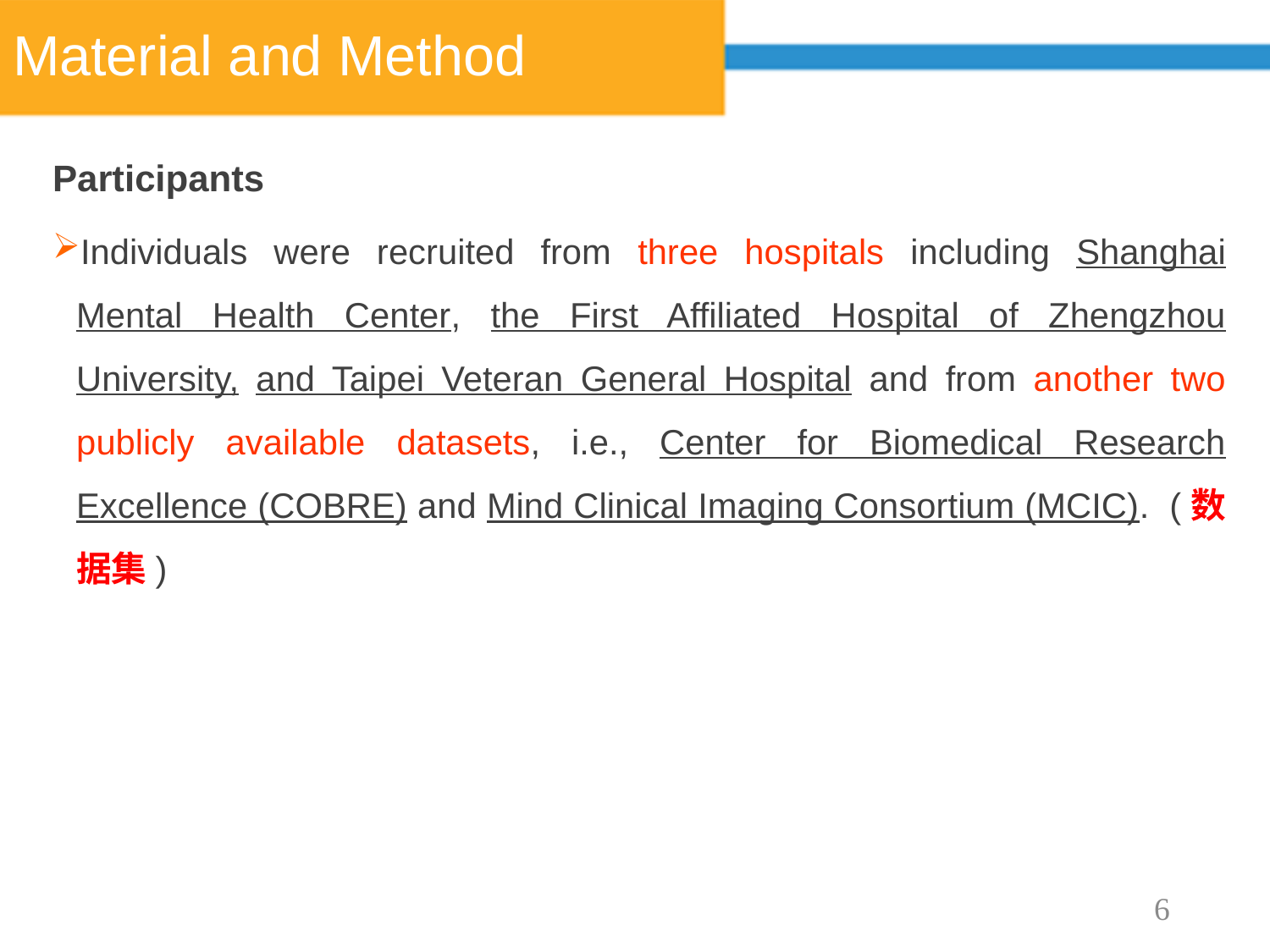

# Material and Method
Participants
Individuals were recruited from three hospitals including Shanghai Mental Health Center, the First Affiliated Hospital of Zhengzhou University, and Taipei Veteran General Hospital and from another two publicly available datasets, i.e., Center for Biomedical Research Excellence (COBRE) and Mind Clinical Imaging Consortium (MCIC).  (数据集)
6